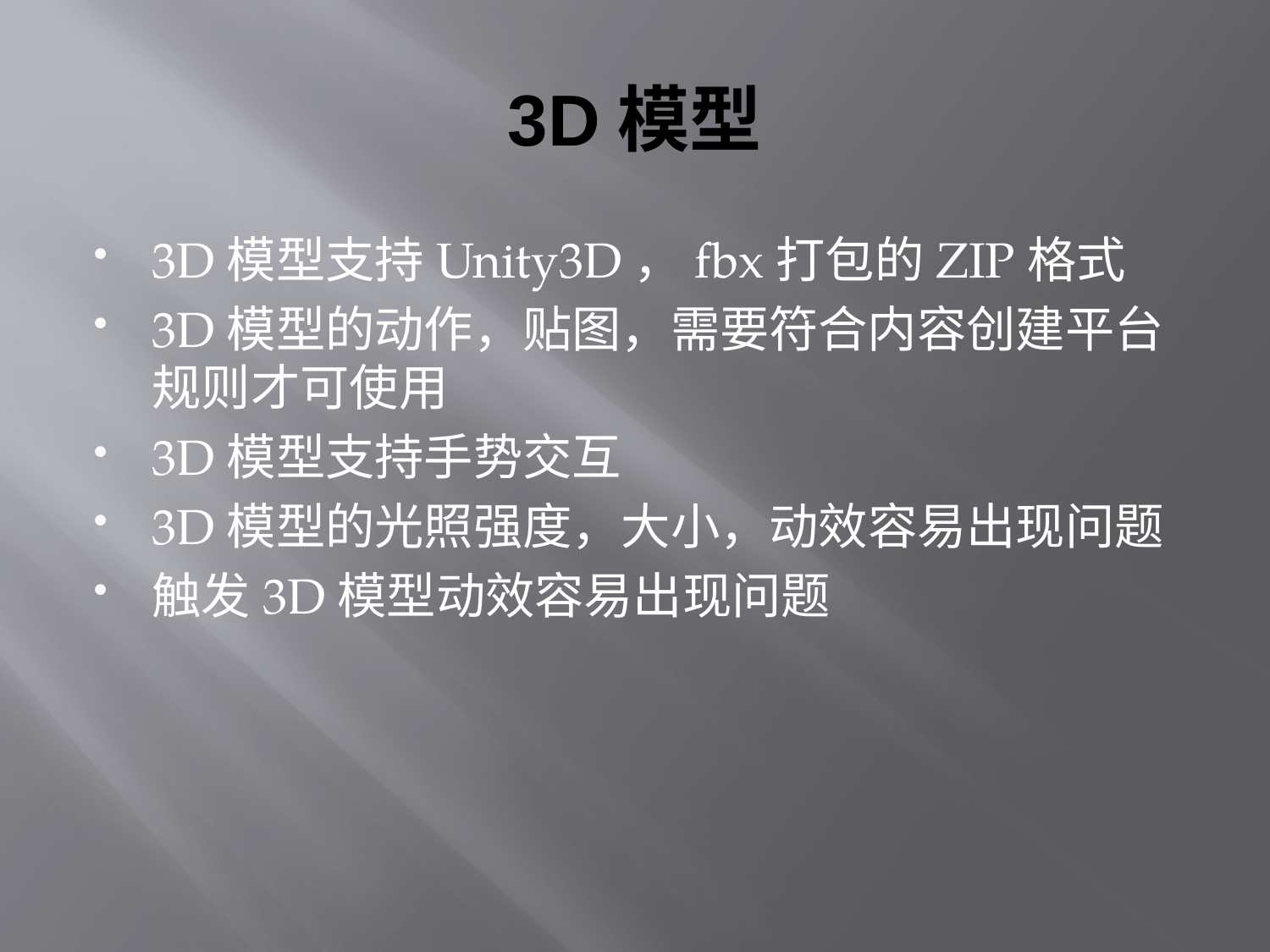

# 3D模型
3D模型支持Unity3D，fbx打包的ZIP格式
3D模型的动作，贴图，需要符合内容创建平台规则才可使用
3D模型支持手势交互
3D模型的光照强度，大小，动效容易出现问题
触发3D模型动效容易出现问题